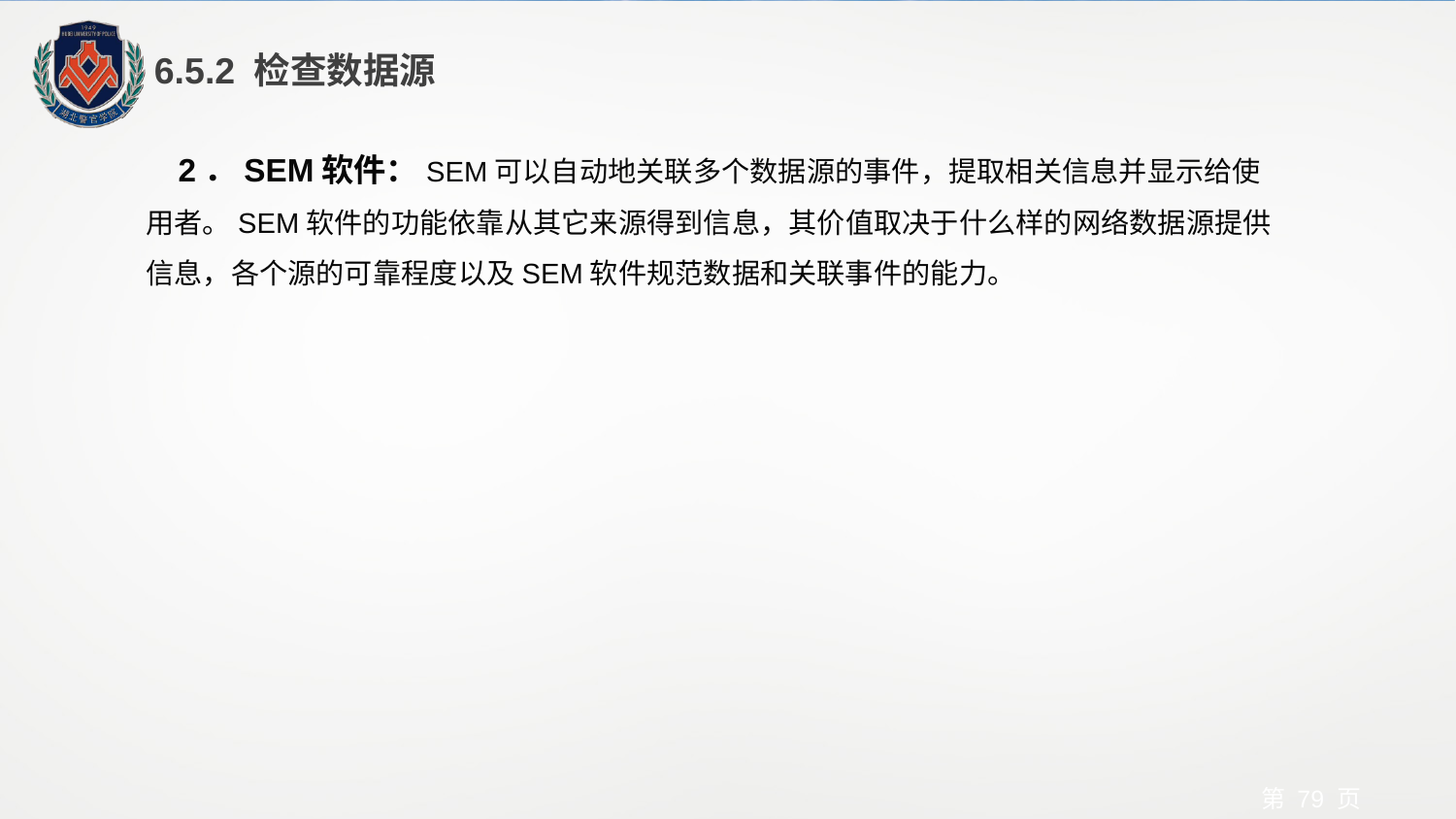

6.5.2 检查数据源
    2．SEM软件：SEM可以自动地关联多个数据源的事件，提取相关信息并显示给使用者。SEM软件的功能依靠从其它来源得到信息，其价值取决于什么样的网络数据源提供信息，各个源的可靠程度以及SEM软件规范数据和关联事件的能力。